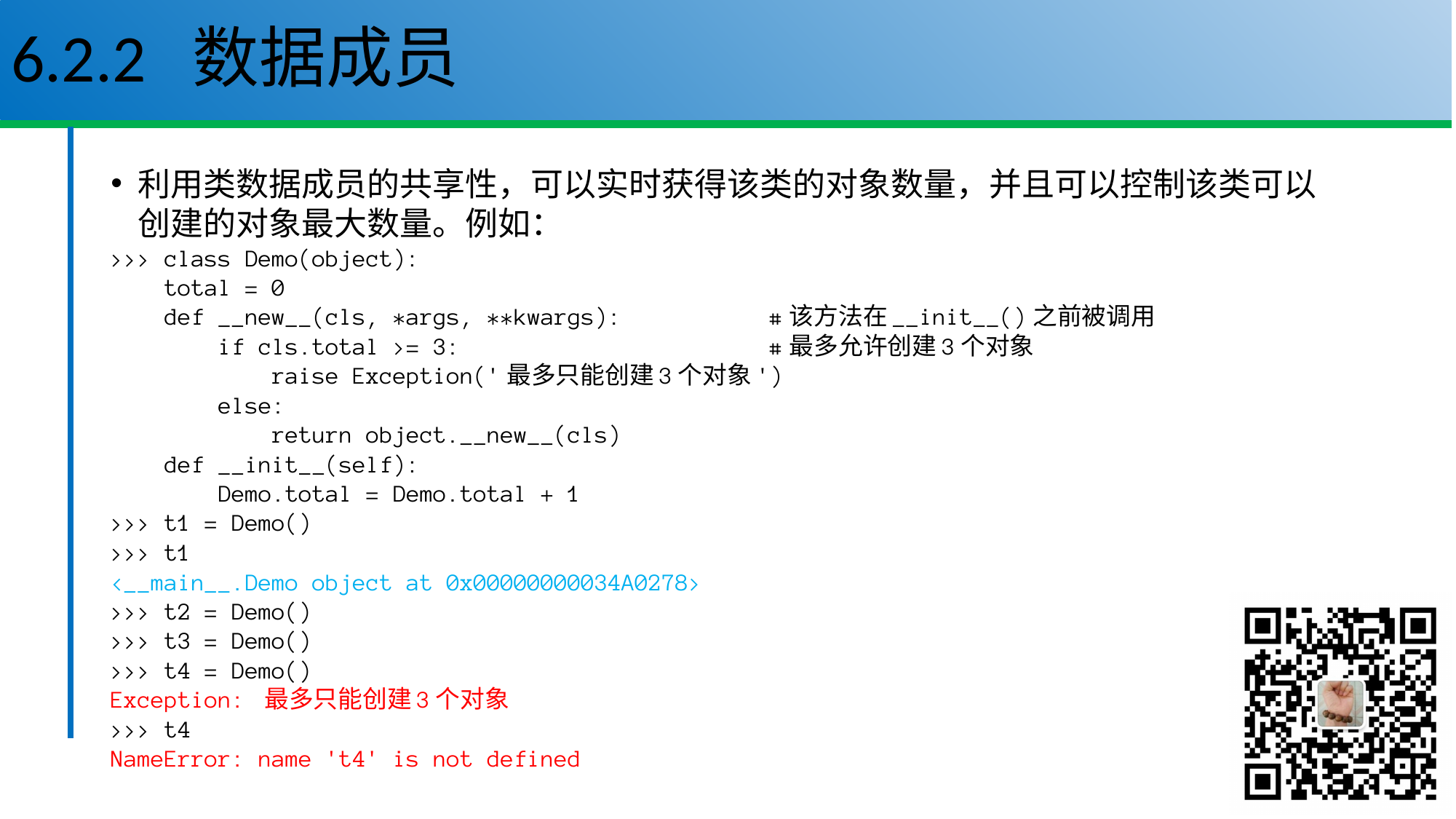

# 6.2.2  数据成员
利用类数据成员的共享性，可以实时获得该类的对象数量，并且可以控制该类可以创建的对象最大数量。例如：
>>> class Demo(object):
    total = 0
    def __new__(cls, *args, **kwargs):           #该方法在__init__()之前被调用
        if cls.total >= 3:                       #最多允许创建3个对象
            raise Exception('最多只能创建3个对象')
        else:
            return object.__new__(cls)
    def __init__(self):
        Demo.total = Demo.total + 1
>>> t1 = Demo()
>>> t1
<__main__.Demo object at 0x00000000034A0278>
>>> t2 = Demo()
>>> t3 = Demo()
>>> t4 = Demo()
Exception: 最多只能创建3个对象
>>> t4
NameError: name 't4' is not defined
15